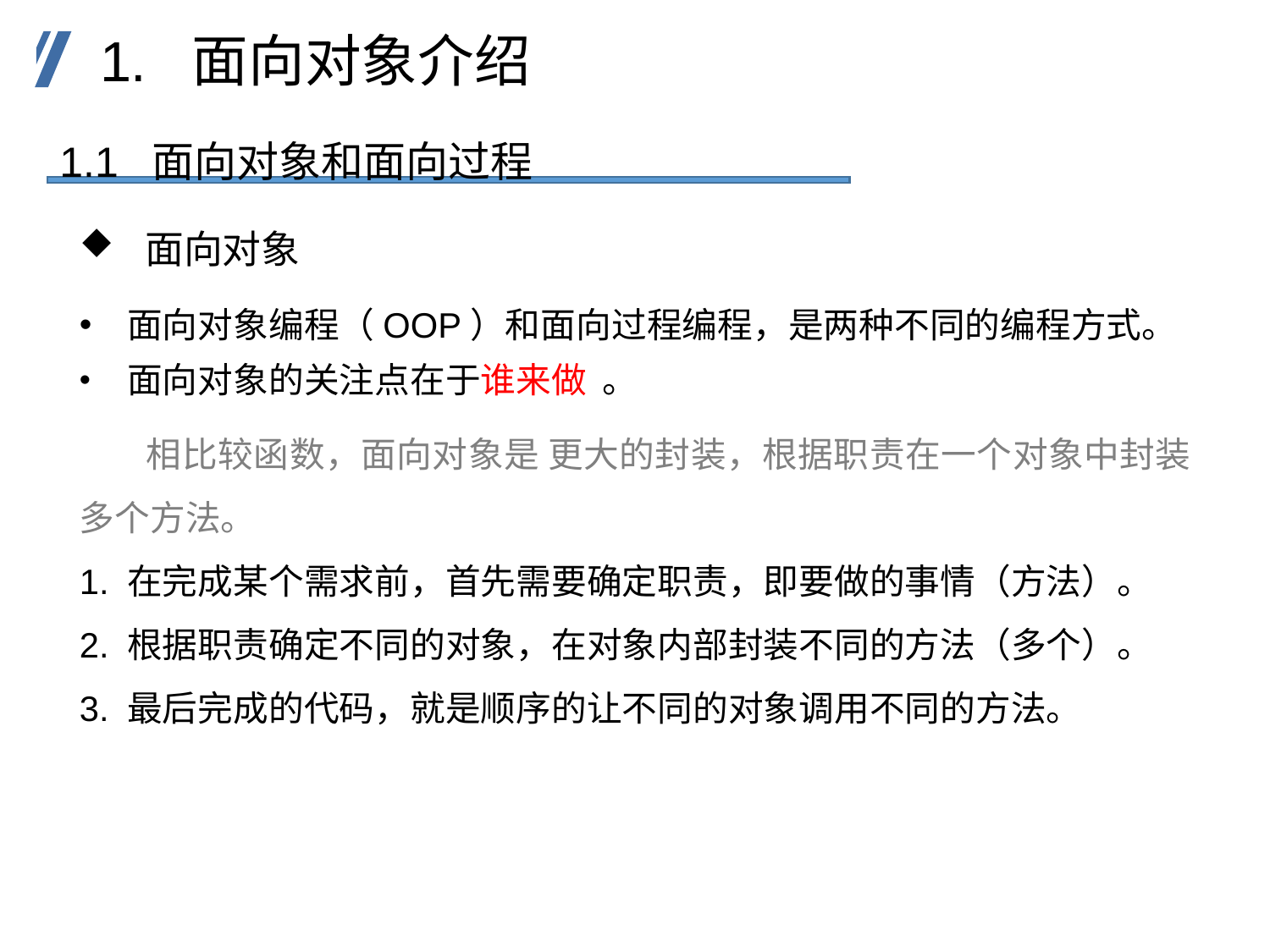

1.  面向对象介绍
1.1  面向对象和面向过程

 面向对象
面向对象编程（OOP）和面向过程编程，是两种不同的编程方式。
面向对象的关注点在于谁来做  。
       相比较函数，面向对象是 更大的封装，根据职责在一个对象中封装多个方法。
在完成某个需求前，首先需要确定职责，即要做的事情（方法）。
根据职责确定不同的对象，在对象内部封装不同的方法（多个）。
最后完成的代码，就是顺序的让不同的对象调用不同的方法。